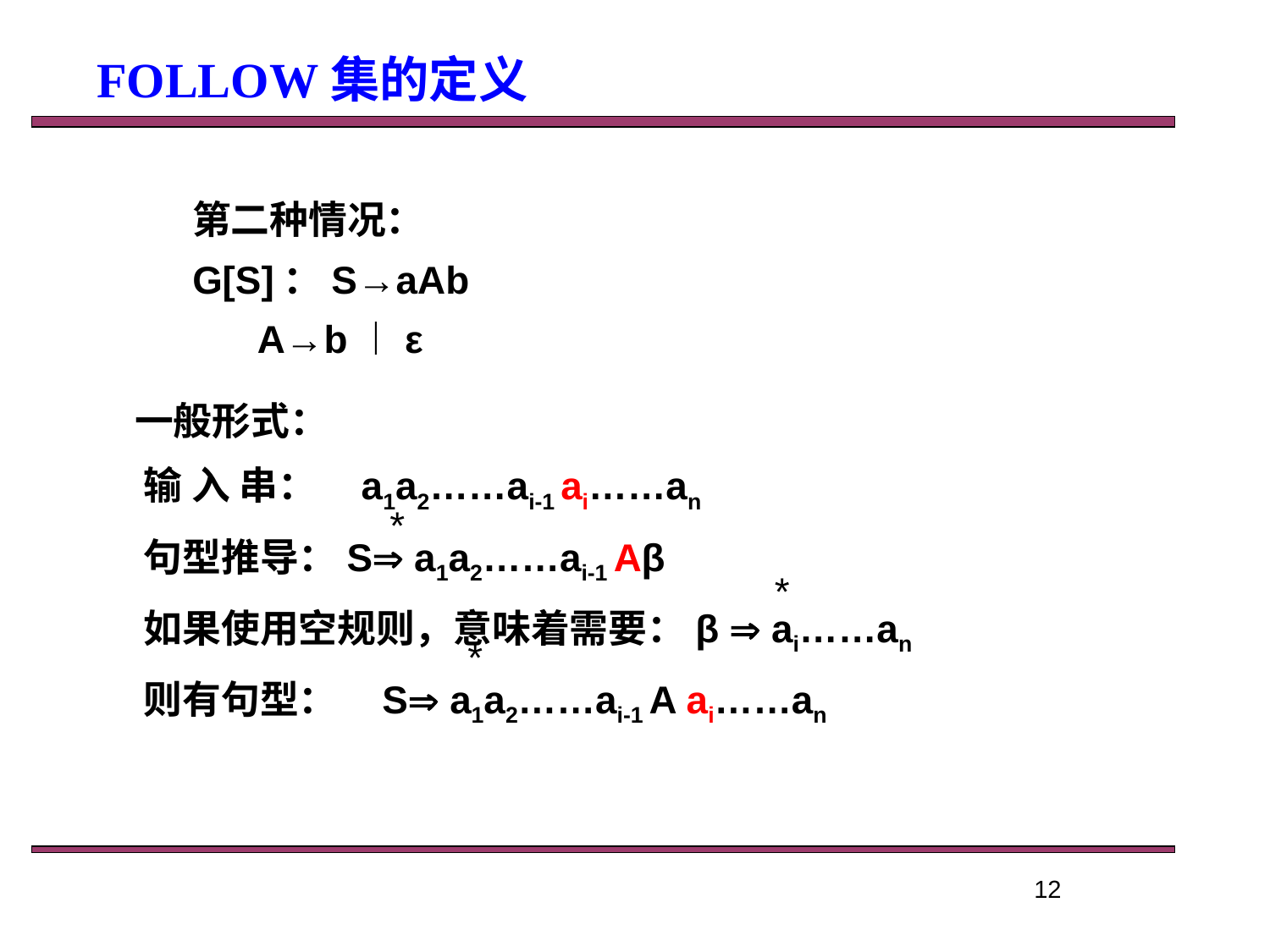

FOLLOW集的定义
第二种情况：
G[S]：S→aAb
      A→b︱ε
  一般形式：
   输 入 串：    a1a2……ai-1 ai……an
   句型推导：S⇒ a1a2……ai-1 Aβ
   如果使用空规则，意味着需要：β ⇒ ai……an
   则有句型：    S⇒ a1a2……ai-1 A ai……an
*
*
*
12